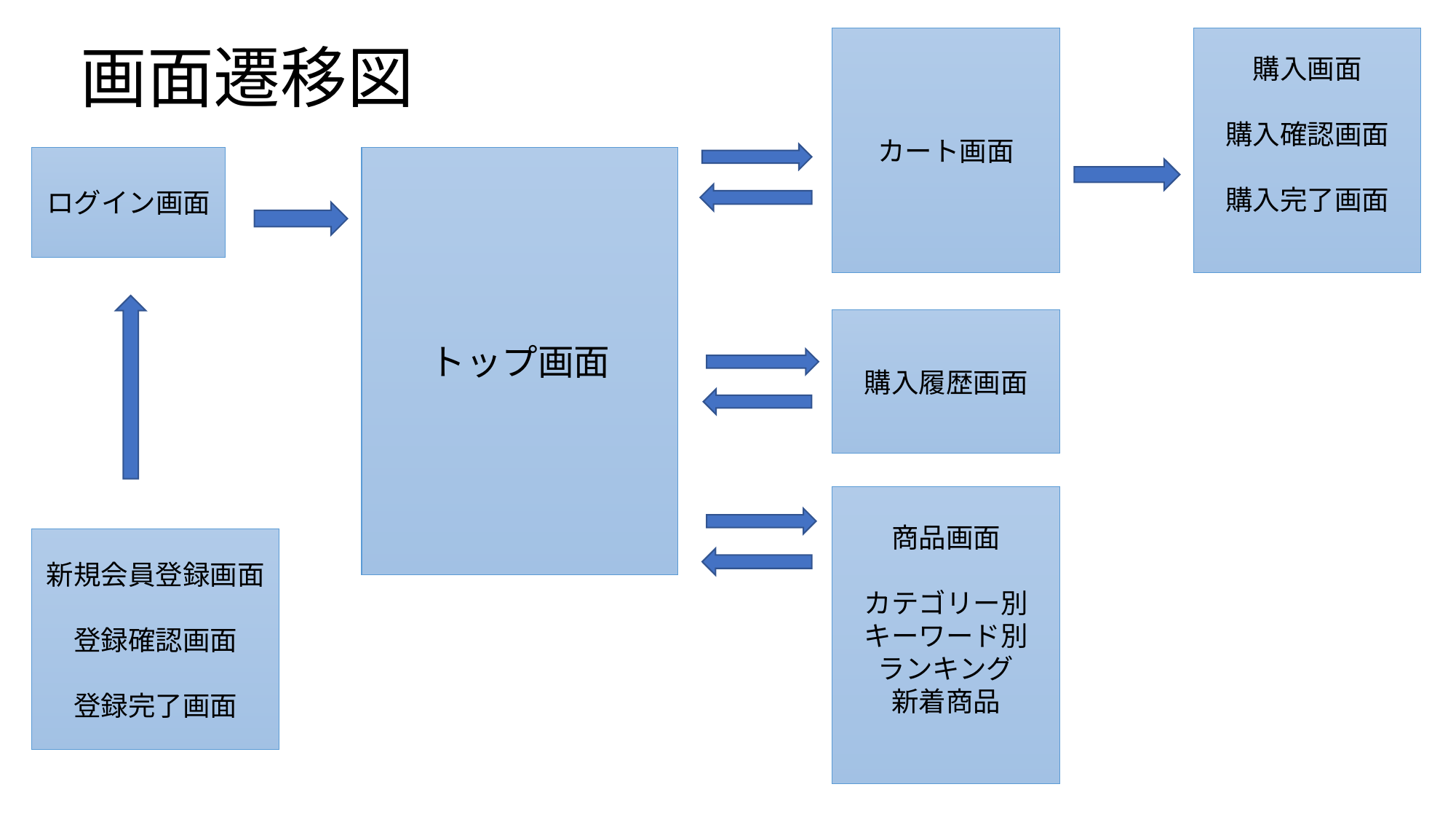

カート画面
購入画面

購入確認画面

購入完了画面

画面遷移図

ログイン画面
トップ画面

購入履歴画面

商品画面

カテゴリー別
キーワード別
ランキング
新着商品

新規会員登録画面

登録確認画面

登録完了画面